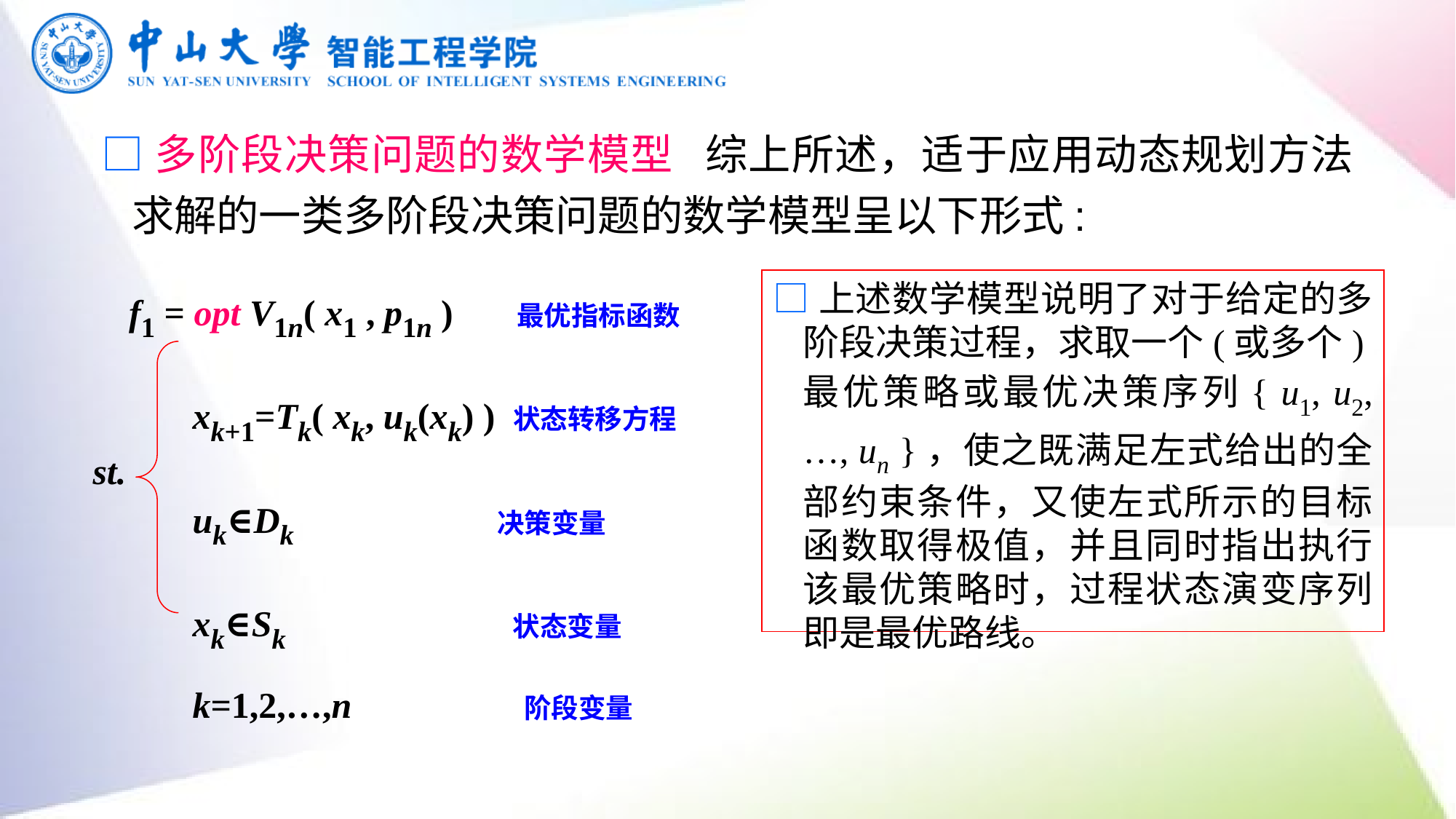

□多阶段决策问题的数学模型   综上所述，适于应用动态规划方法求解的一类多阶段决策问题的数学模型呈以下形式:
   f1 = opt V1n( x1 , p1n )      最优指标函数
          xk+1=Tk( xk, uk(xk) ) 状态转移方程
          uk∈Dk                           决策变量
          xk∈Sk                        状态变量
          k=1,2,…,n                  阶段变量
□上述数学模型说明了对于给定的多阶段决策过程，求取一个(或多个)最优策略或最优决策序列{ u1, u2, …, un }，使之既满足左式给出的全部约束条件，又使左式所示的目标函数取得极值，并且同时指出执行该最优策略时，过程状态演变序列即是最优路线。

st.